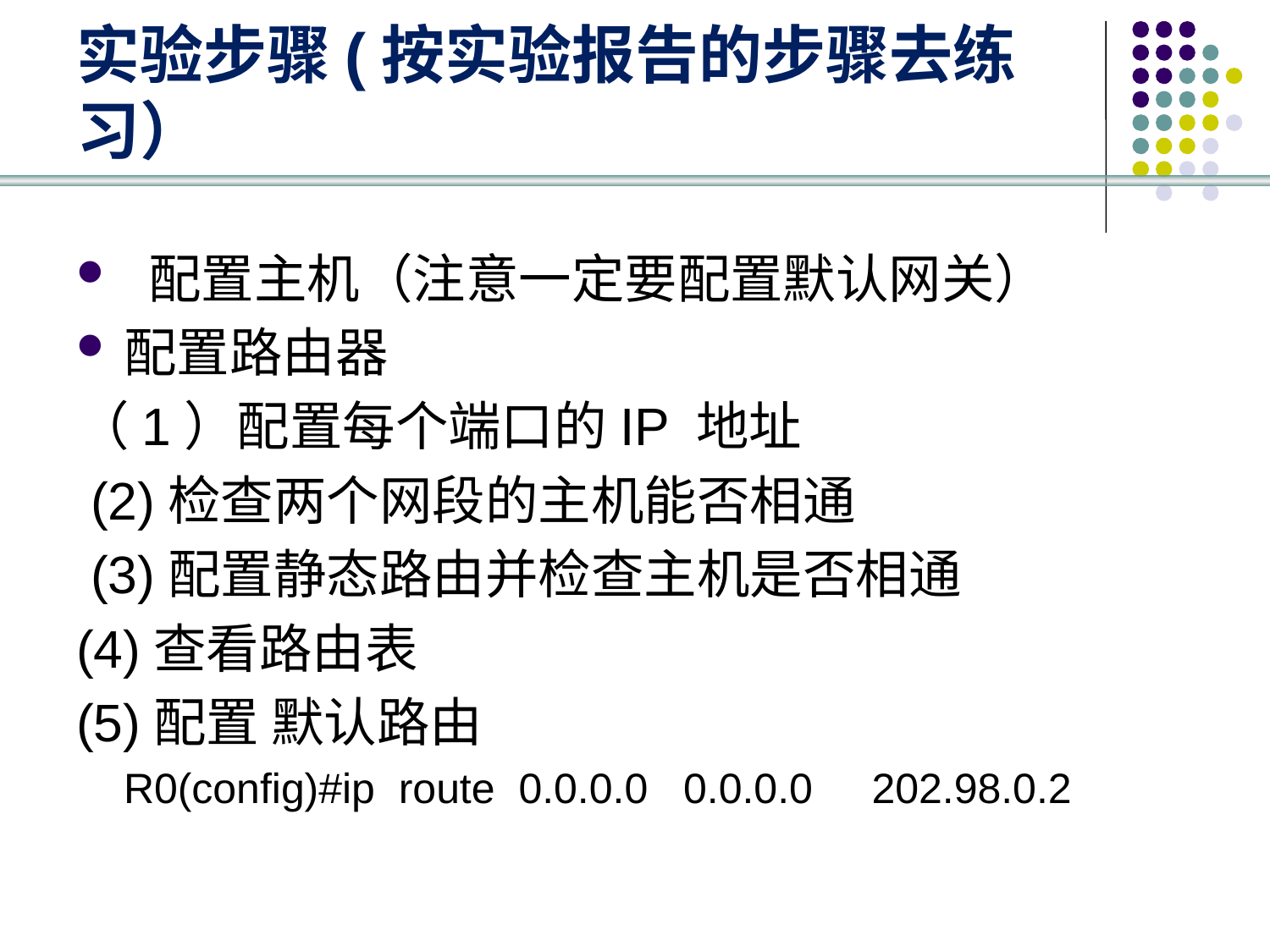

# 实验步骤(按实验报告的步骤去练习）
 配置主机（注意一定要配置默认网关）
配置路由器
（1）配置每个端口的IP 地址
 (2)检查两个网段的主机能否相通
 (3)配置静态路由并检查主机是否相通
(4)查看路由表
(5)配置 默认路由
    R0(config)#ip  route  0.0.0.0   0.0.0.0     202.98.0.2